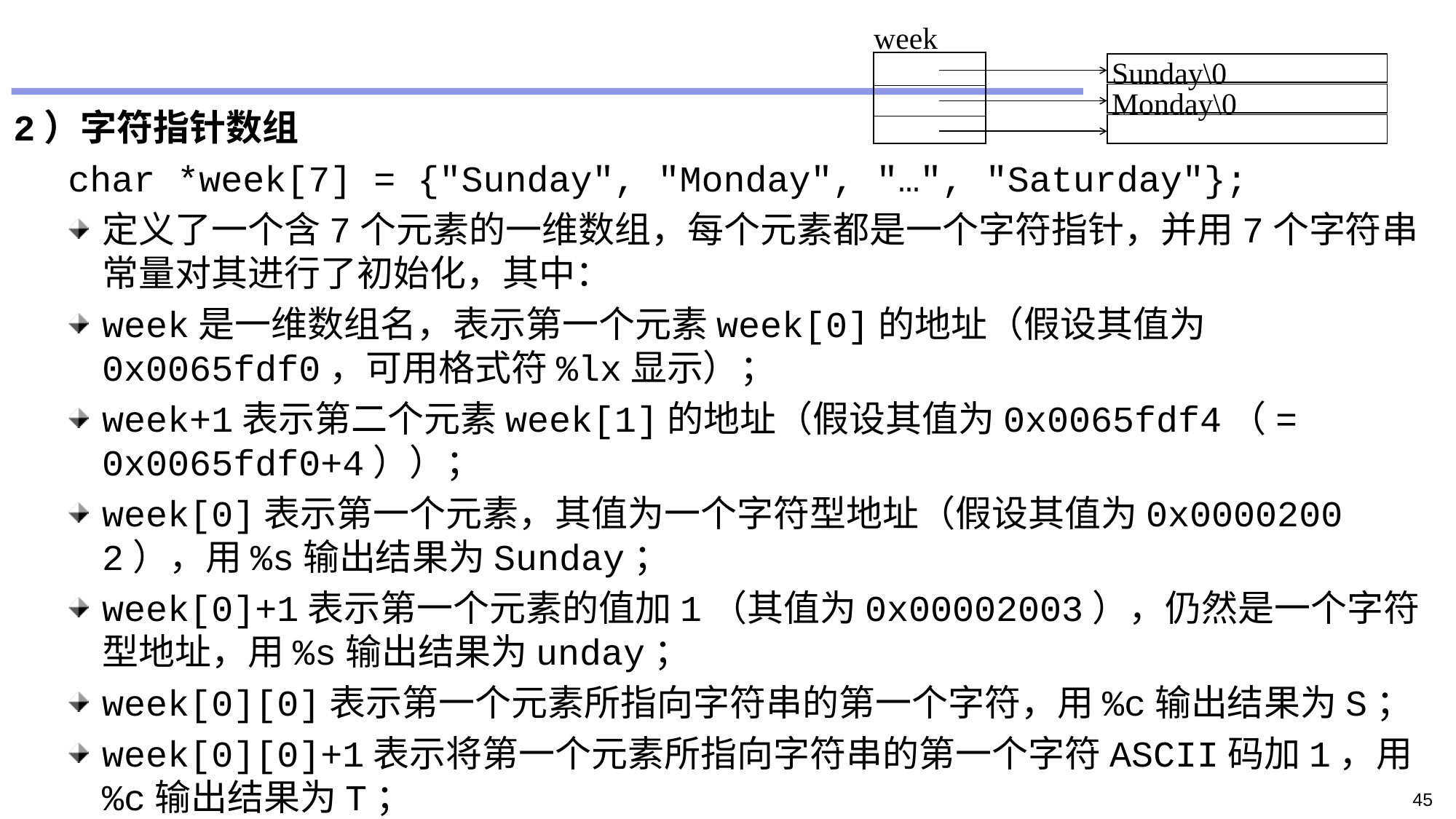

#
week

Sunday\0
Monday\0
2）字符指针数组
char *week[7] = {"Sunday", "Monday", "…", "Saturday"};
定义了一个含7个元素的一维数组，每个元素都是一个字符指针，并用7个字符串常量对其进行了初始化，其中：
week是一维数组名，表示第一个元素week[0]的地址（假设其值为0x0065fdf0，可用格式符%lx显示）；
week+1表示第二个元素week[1]的地址（假设其值为0x0065fdf4（= 0x0065fdf0+4））；
week[0]表示第一个元素，其值为一个字符型地址（假设其值为0x00002002），用%s输出结果为Sunday；
week[0]+1表示第一个元素的值加1（其值为0x00002003），仍然是一个字符型地址，用%s输出结果为unday；
week[0][0]表示第一个元素所指向字符串的第一个字符，用%c输出结果为S；
week[0][0]+1表示将第一个元素所指向字符串的第一个字符ASCII码加1，用%c输出结果为T；

45